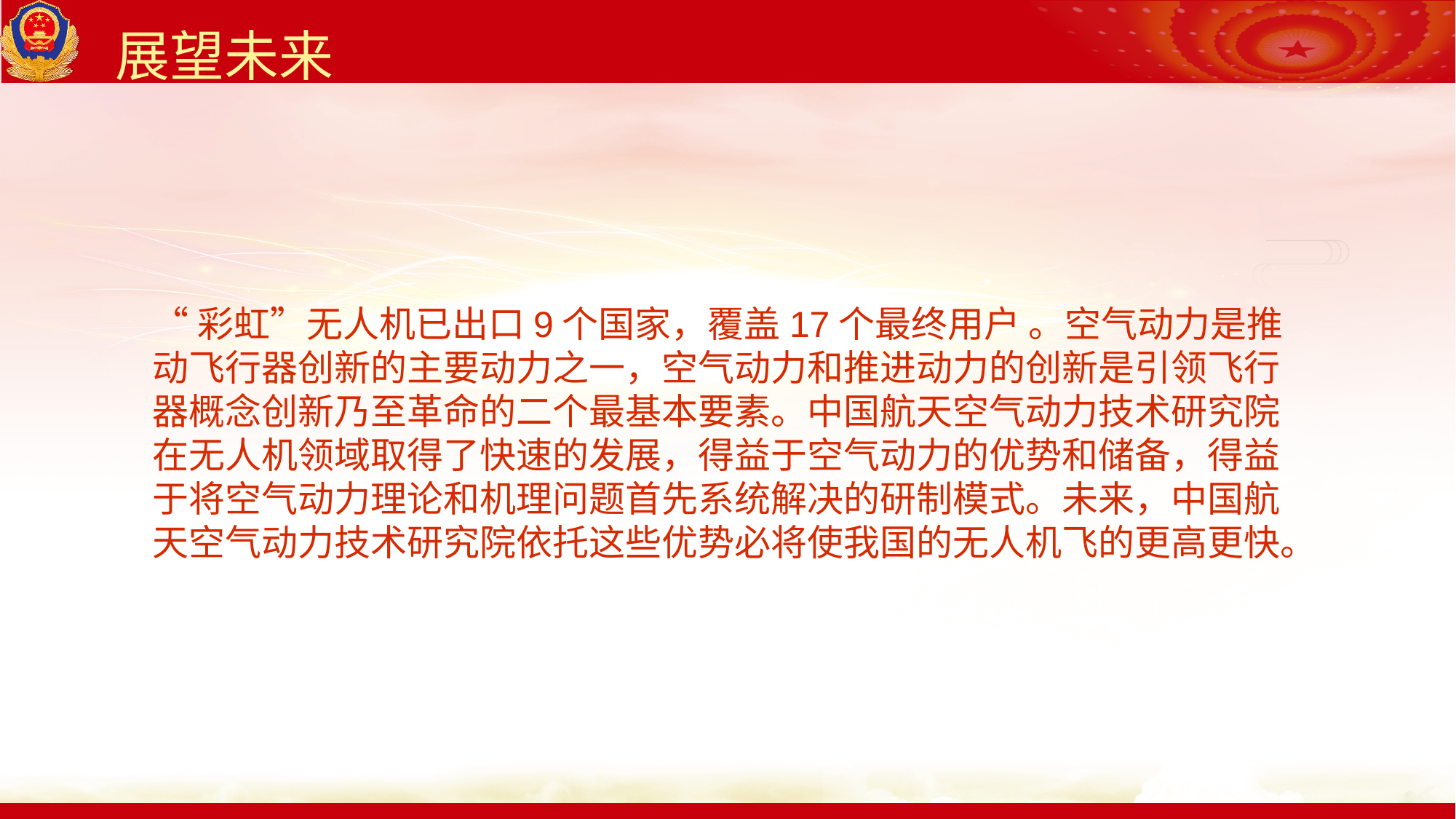

展望未来
“彩虹”无人机已出口9个国家，覆盖17个最终用户 。空气动力是推动飞行器创新的主要动力之一，空气动力和推进动力的创新是引领飞行器概念创新乃至革命的二个最基本要素。中国航天空气动力技术研究院在无人机领域取得了快速的发展，得益于空气动力的优势和储备，得益于将空气动力理论和机理问题首先系统解决的研制模式。未来，中国航天空气动力技术研究院依托这些优势必将使我国的无人机飞的更高更快。